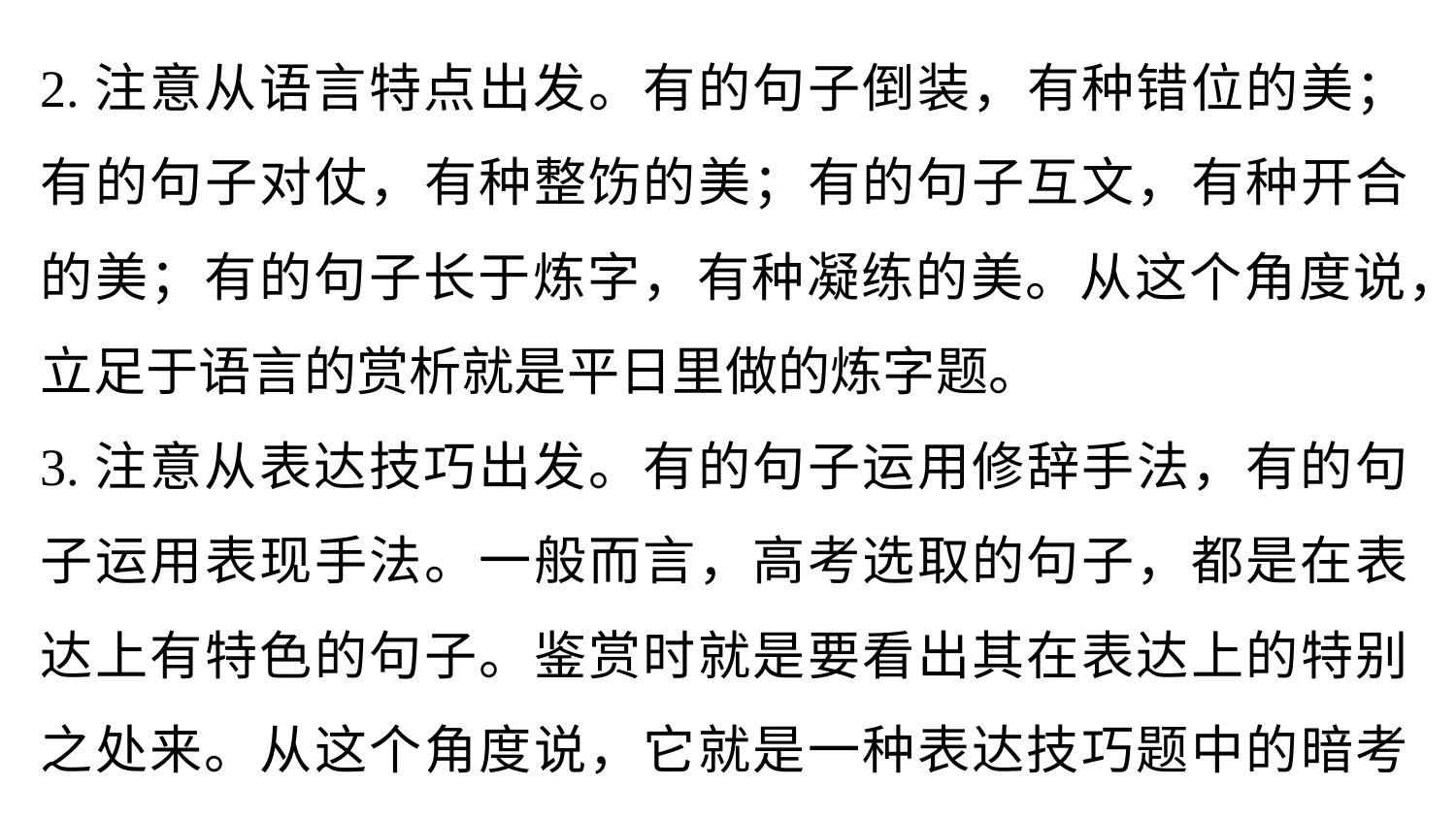

2.注意从语言特点出发。有的句子倒装，有种错位的美；有的句子对仗，有种整饬的美；有的句子互文，有种开合的美；有的句子长于炼字，有种凝练的美。从这个角度说，立足于语言的赏析就是平日里做的炼字题。
3.注意从表达技巧出发。有的句子运用修辞手法，有的句子运用表现手法。一般而言，高考选取的句子，都是在表达上有特色的句子。鉴赏时就是要看出其在表达上的特别之处来。从这个角度说，它就是一种表达技巧题中的暗考题。